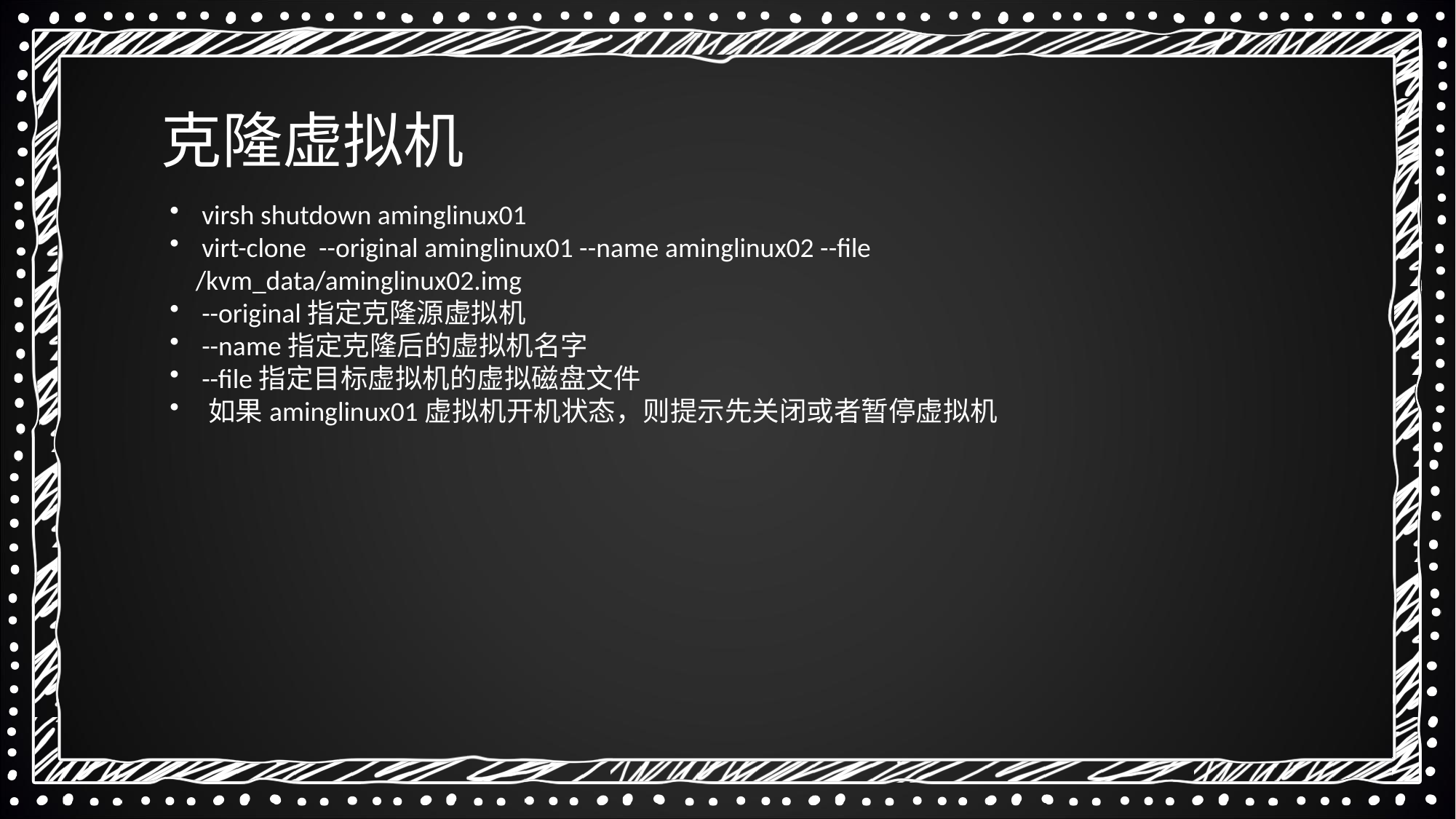

克隆虚拟机
 virsh shutdown aminglinux01
 virt-clone  --original aminglinux01 --name aminglinux02 --file /kvm_data/aminglinux02.img
 --original指定克隆源虚拟机
 --name指定克隆后的虚拟机名字
 --file指定目标虚拟机的虚拟磁盘文件
 如果aminglinux01虚拟机开机状态，则提示先关闭或者暂停虚拟机